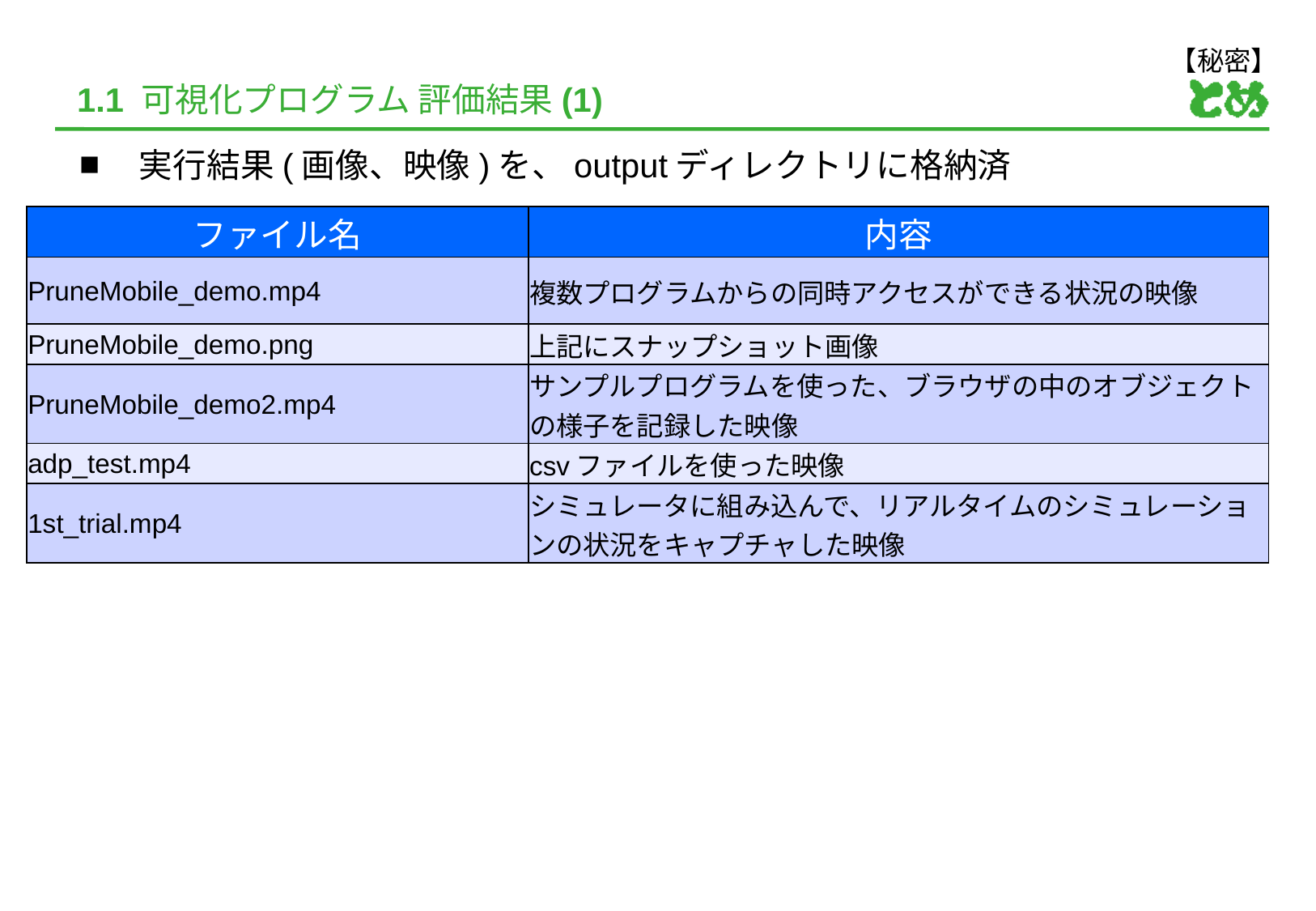

【秘密】
# 1.1 可視化プログラム 評価結果(1)
実行結果(画像、映像)を、outputディレクトリに格納済
| ファイル名 | 内容 |
| --- | --- |
| PruneMobile\_demo.mp4 | 複数プログラムからの同時アクセスができる状況の映像 |
| PruneMobile\_demo.png | 上記にスナップショット画像 |
| PruneMobile\_demo2.mp4 | サンプルプログラムを使った、ブラウザの中のオブジェクトの様子を記録した映像 |
| adp\_test.mp4 | csvファイルを使った映像 |
| 1st\_trial.mp4 | シミュレータに組み込んで、リアルタイムのシミュレーションの状況をキャプチャした映像 |